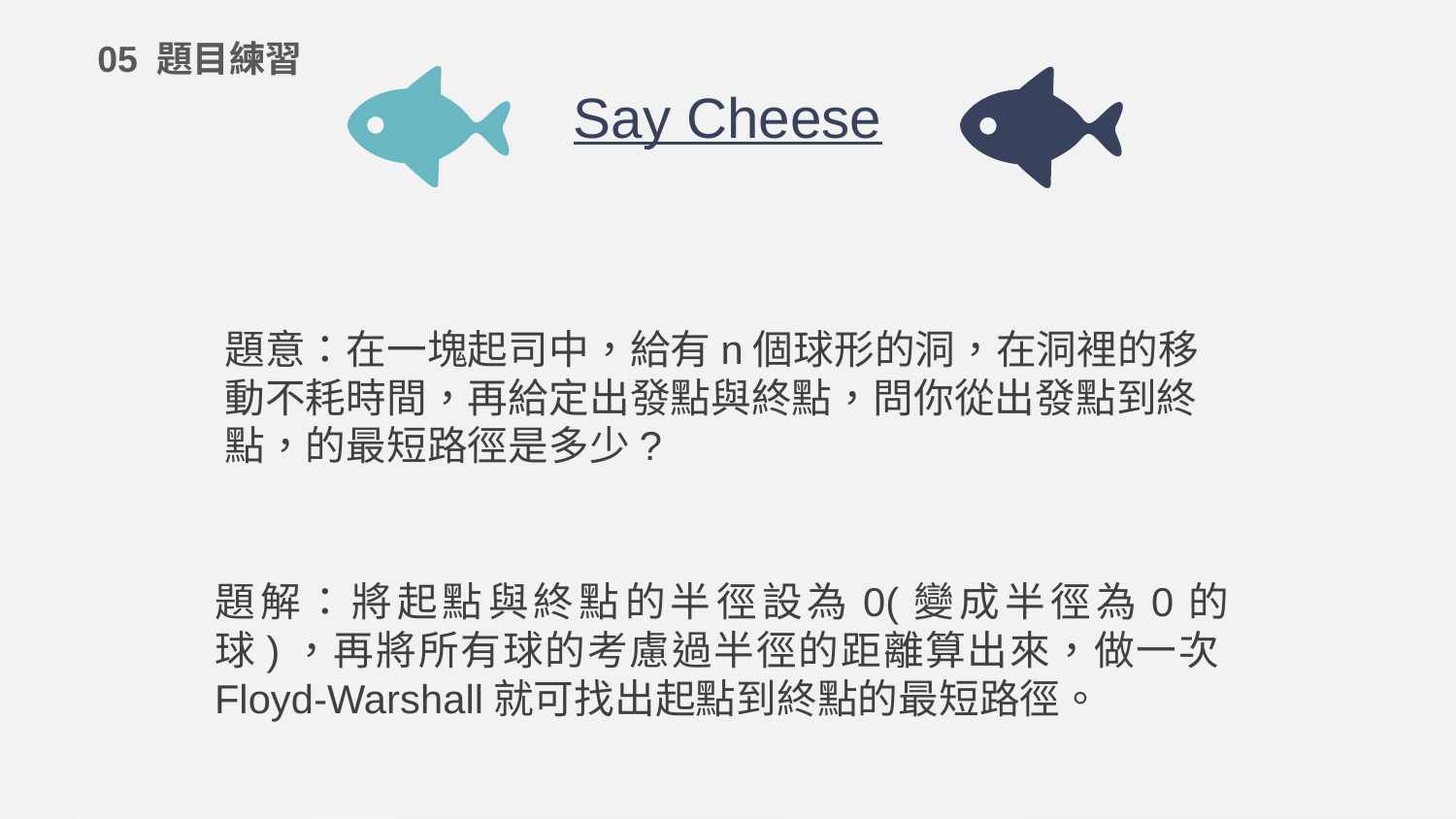

05 題目練習

Say Cheese
題意：在一塊起司中，給有n個球形的洞，在洞裡的移動不耗時間，再給定出發點與終點，問你從出發點到終點，的最短路徑是多少?
題解：將起點與終點的半徑設為0(變成半徑為0的球)，再將所有球的考慮過半徑的距離算出來，做一次Floyd-Warshall就可找出起點到終點的最短路徑。